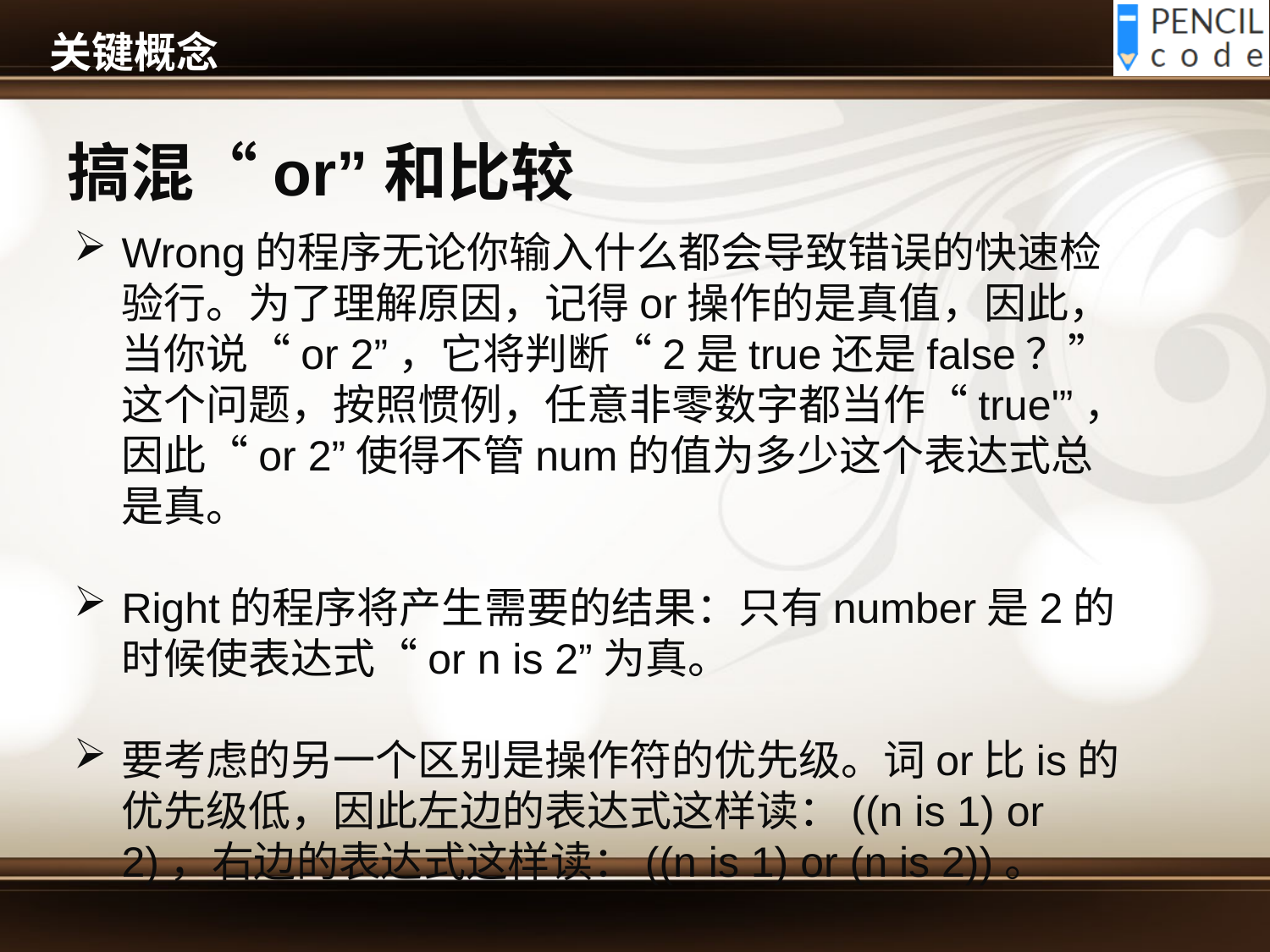

# 关键概念
搞混“or”和比较
Wrong的程序无论你输入什么都会导致错误的快速检验行。为了理解原因，记得or操作的是真值，因此，当你说“or 2”，它将判断“2是true还是false？”这个问题，按照惯例，任意非零数字都当作“true'”，因此“or 2”使得不管num的值为多少这个表达式总是真。

Right的程序将产生需要的结果：只有number是2的时候使表达式“or n is 2”为真。

要考虑的另一个区别是操作符的优先级。词or比is的优先级低，因此左边的表达式这样读：((n is 1) or 2)，右边的表达式这样读：((n is 1) or (n is 2))。